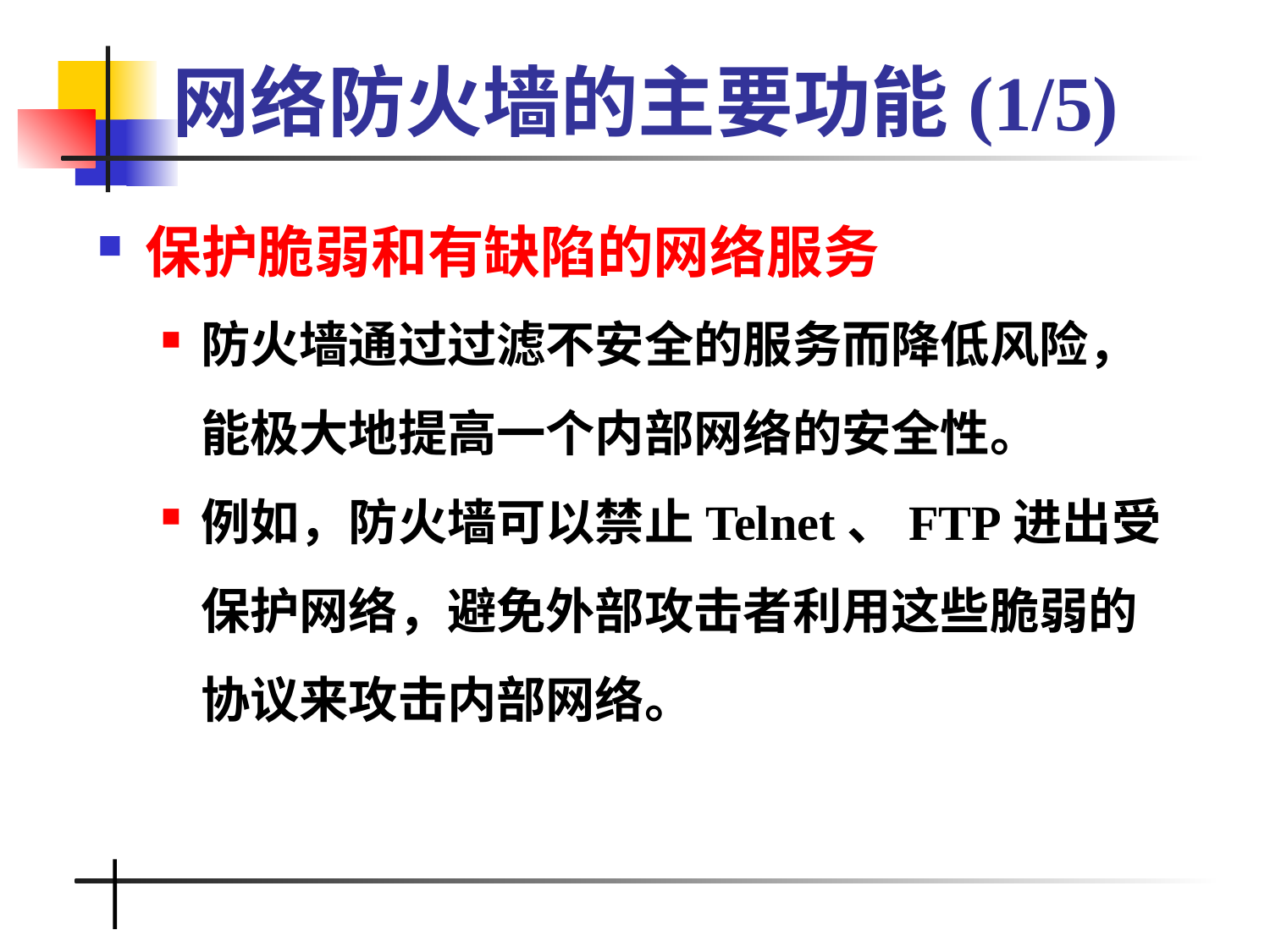

# 网络防火墙的主要功能(1/5)
保护脆弱和有缺陷的网络服务
防火墙通过过滤不安全的服务而降低风险，能极大地提高一个内部网络的安全性。
例如，防火墙可以禁止Telnet、FTP进出受保护网络，避免外部攻击者利用这些脆弱的协议来攻击内部网络。